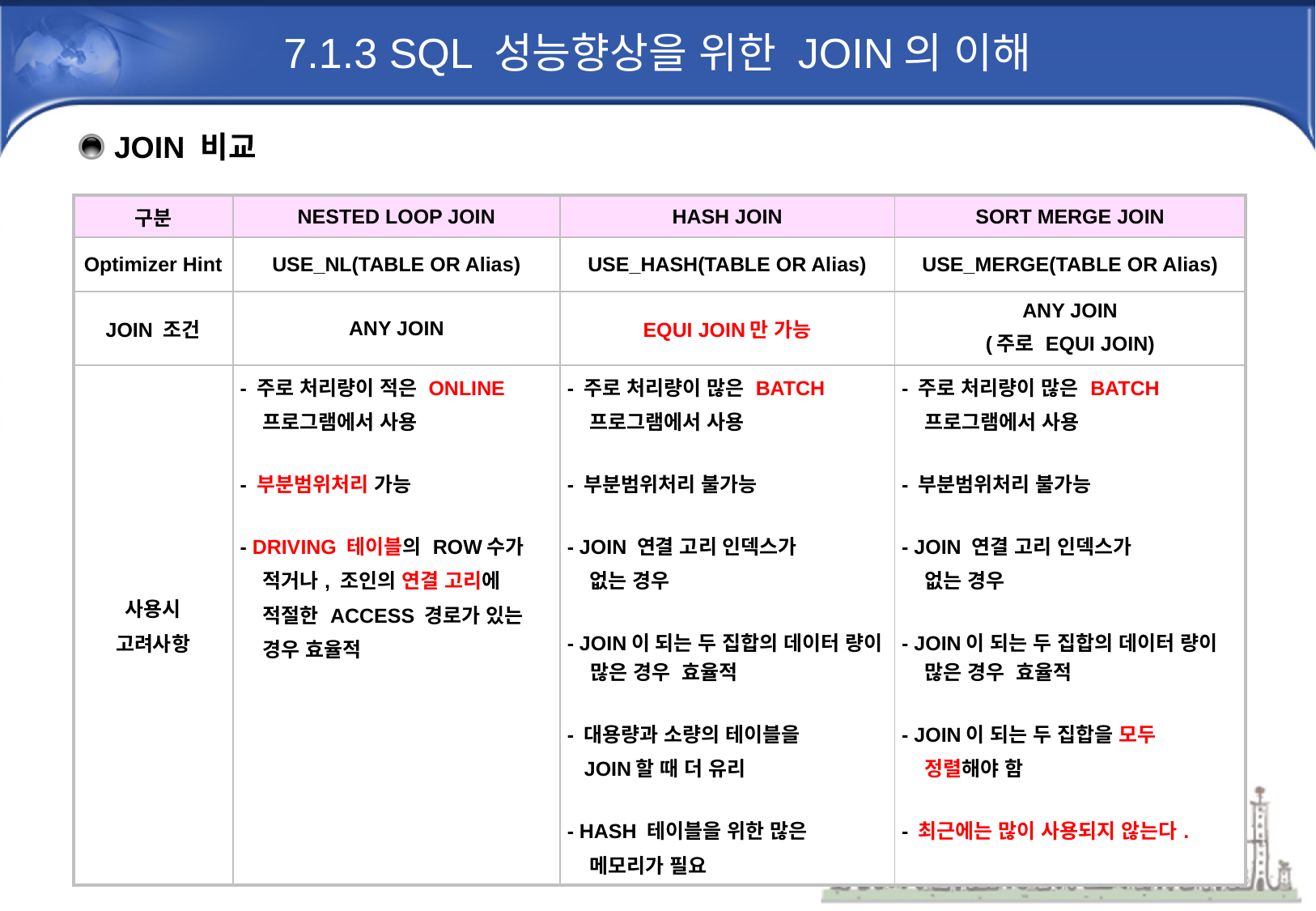

# 7.1.3 SQL 성능향상을 위한 JOIN의 이해
JOIN 비교
| 구분 | NESTED LOOP JOIN | HASH JOIN | SORT MERGE JOIN |
| --- | --- | --- | --- |
| Optimizer Hint | USE\_NL(TABLE OR Alias) | USE\_HASH(TABLE OR Alias) | USE\_MERGE(TABLE OR Alias) |
| JOIN 조건 | ANY JOIN | EQUI JOIN만 가능 | ANY JOIN (주로 EQUI JOIN) |
| 사용시 고려사항 | - 주로 처리량이 적은 ONLINE 프로그램에서 사용 - 부분범위처리 가능 - DRIVING 테이블의 ROW수가 적거나, 조인의 연결 고리에 적절한 ACCESS 경로가 있는 경우 효율적 | - 주로 처리량이 많은 BATCH 프로그램에서 사용 - 부분범위처리 불가능 - JOIN 연결 고리 인덱스가 없는 경우 - JOIN이 되는 두 집합의 데이터 량이 많은 경우 효율적 - 대용량과 소량의 테이블을 JOIN할 때 더 유리 - HASH 테이블을 위한 많은 메모리가 필요 | - 주로 처리량이 많은 BATCH 프로그램에서 사용 - 부분범위처리 불가능 - JOIN 연결 고리 인덱스가 없는 경우 - JOIN이 되는 두 집합의 데이터 량이 많은 경우 효율적 - JOIN이 되는 두 집합을 모두 정렬해야 함 - 최근에는 많이 사용되지 않는다. |